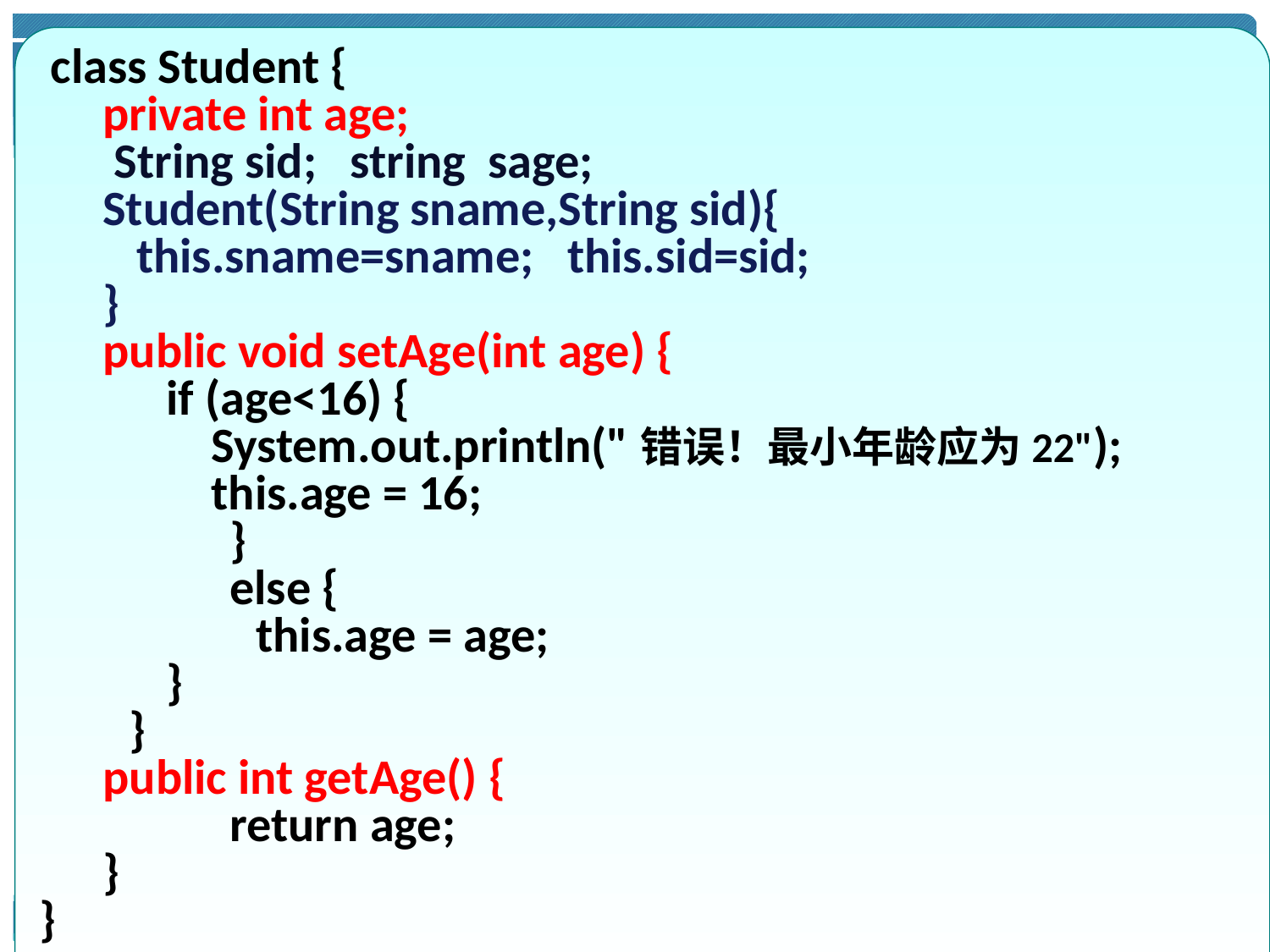

class Student {
private int age;
 String sid;   string  sage;
Student(String sname,String sid){
   this.sname=sname;   this.sid=sid;
}
public void setAge(int age) {
if (age<16) {
    System.out.println("错误！最小年龄应为22");
    this.age = 16;
}
else {
        this.age = age;
}
        }
public int getAge() {
	return age;
}
}

6